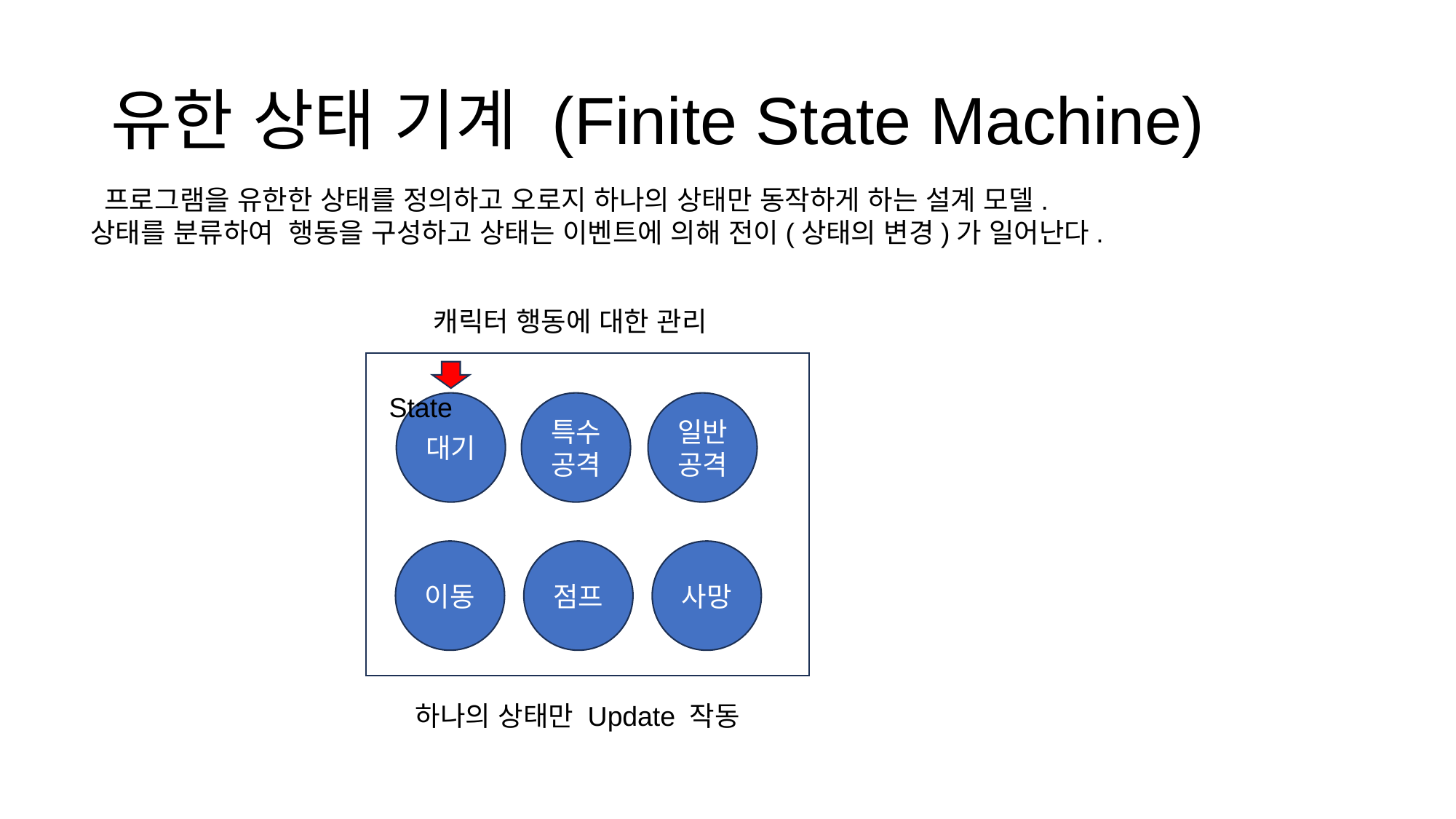

# 유한 상태 기계 (Finite State Machine)
 프로그램을 유한한 상태를 정의하고 오로지 하나의 상태만 동작하게 하는 설계 모델.
상태를 분류하여  행동을 구성하고 상태는 이벤트에 의해 전이(상태의 변경)가 일어난다.
캐릭터 행동에 대한 관리

State
대기
특수
공격
일반
공격
이동
점프
사망
 하나의 상태만 Update 작동